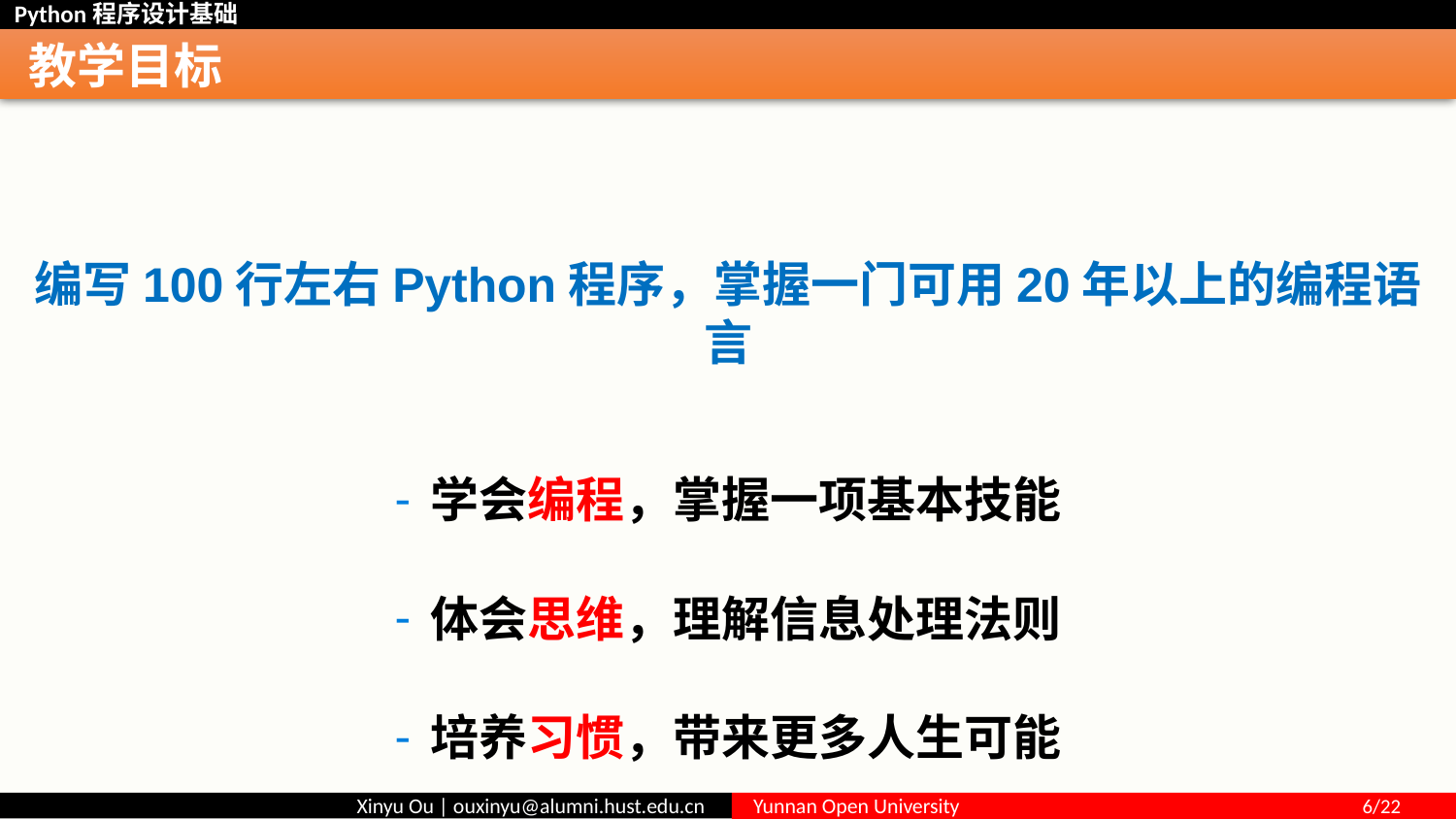

# 教学目标
编写100行左右Python程序，掌握一门可用20年以上的编程语言

学会编程，掌握一项基本技能

体会思维，理解信息处理法则

培养习惯，带来更多人生可能